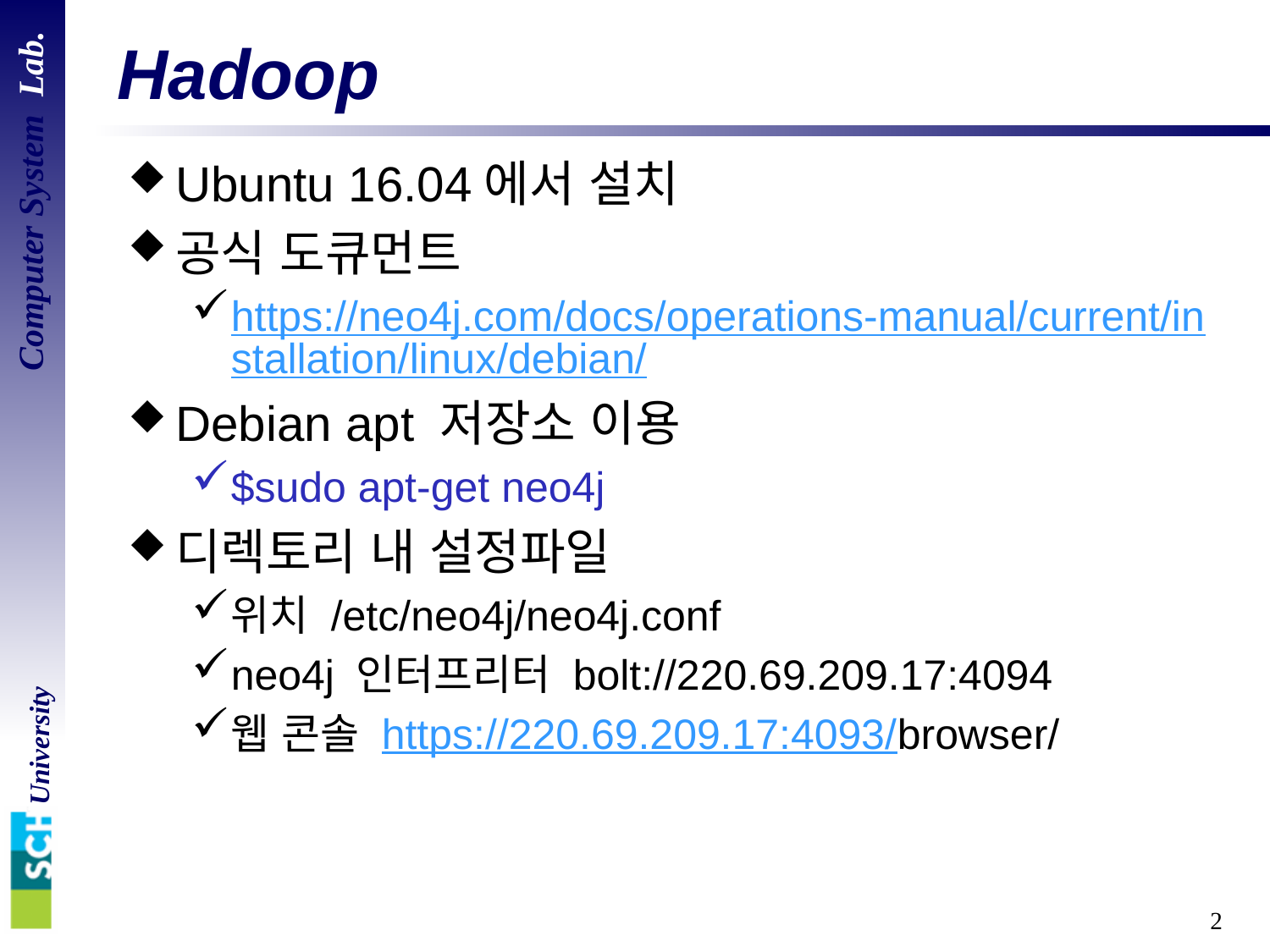

# Hadoop
Ubuntu 16.04에서 설치
공식 도큐먼트
https://neo4j.com/docs/operations-manual/current/installation/linux/debian/
Debian apt 저장소 이용
$sudo apt-get neo4j
디렉토리 내 설정파일
위치 /etc/neo4j/neo4j.conf
neo4j 인터프리터 bolt://220.69.209.17:4094
웹 콘솔 https://220.69.209.17:4093/browser/